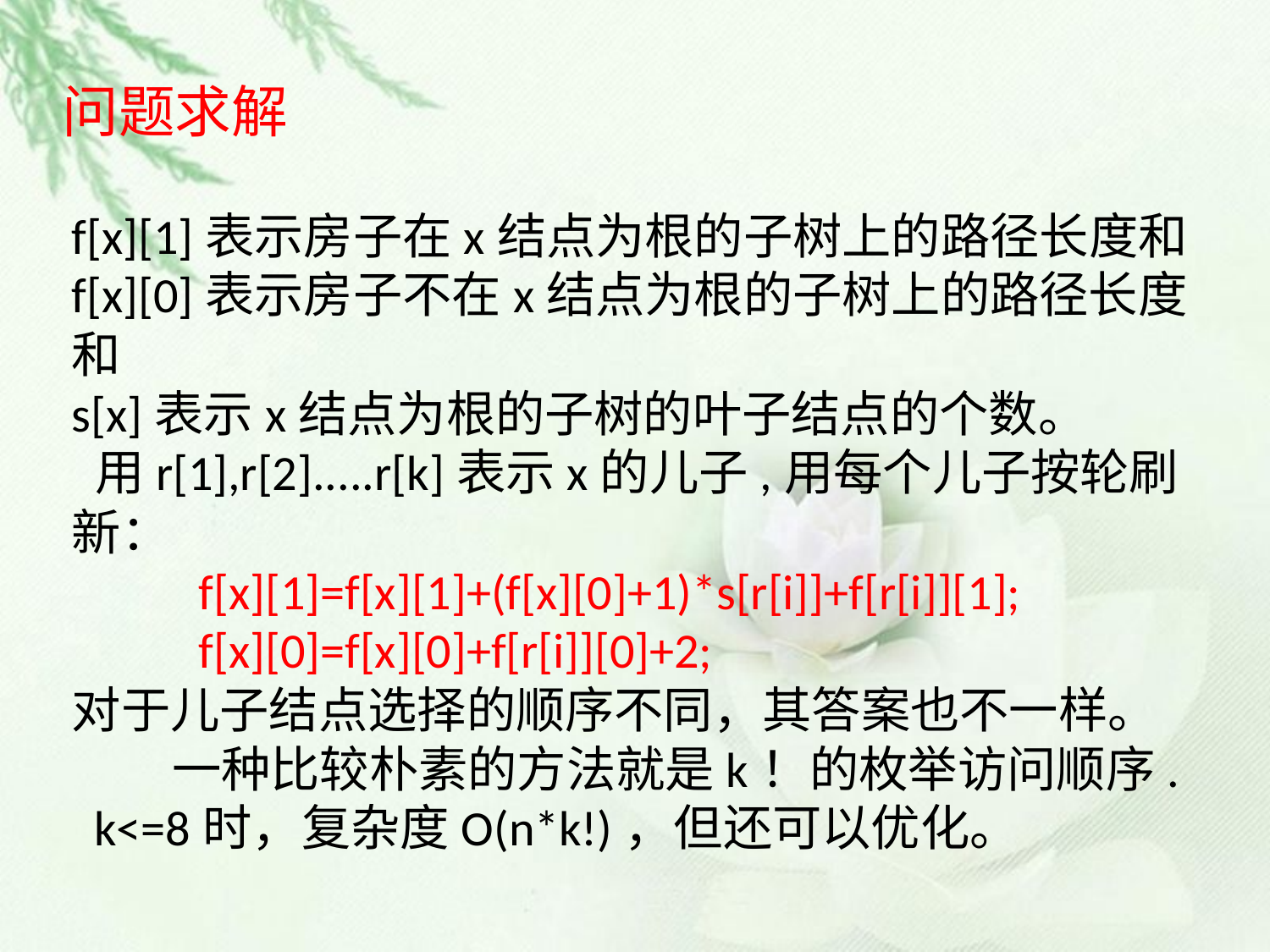

问题求解
f[x][1]表示房子在x结点为根的子树上的路径长度和
f[x][0]表示房子不在x结点为根的子树上的路径长度和
s[x]表示x结点为根的子树的叶子结点的个数。
 用r[1],r[2].....r[k]表示x的儿子,用每个儿子按轮刷新：
       	f[x][1]=f[x][1]+(f[x][0]+1)*s[r[i]]+f[r[i]][1];
	f[x][0]=f[x][0]+f[r[i]][0]+2;
对于儿子结点选择的顺序不同，其答案也不一样。
        一种比较朴素的方法就是k！的枚举访问顺序.
  k<=8时，复杂度O(n*k!)，但还可以优化。